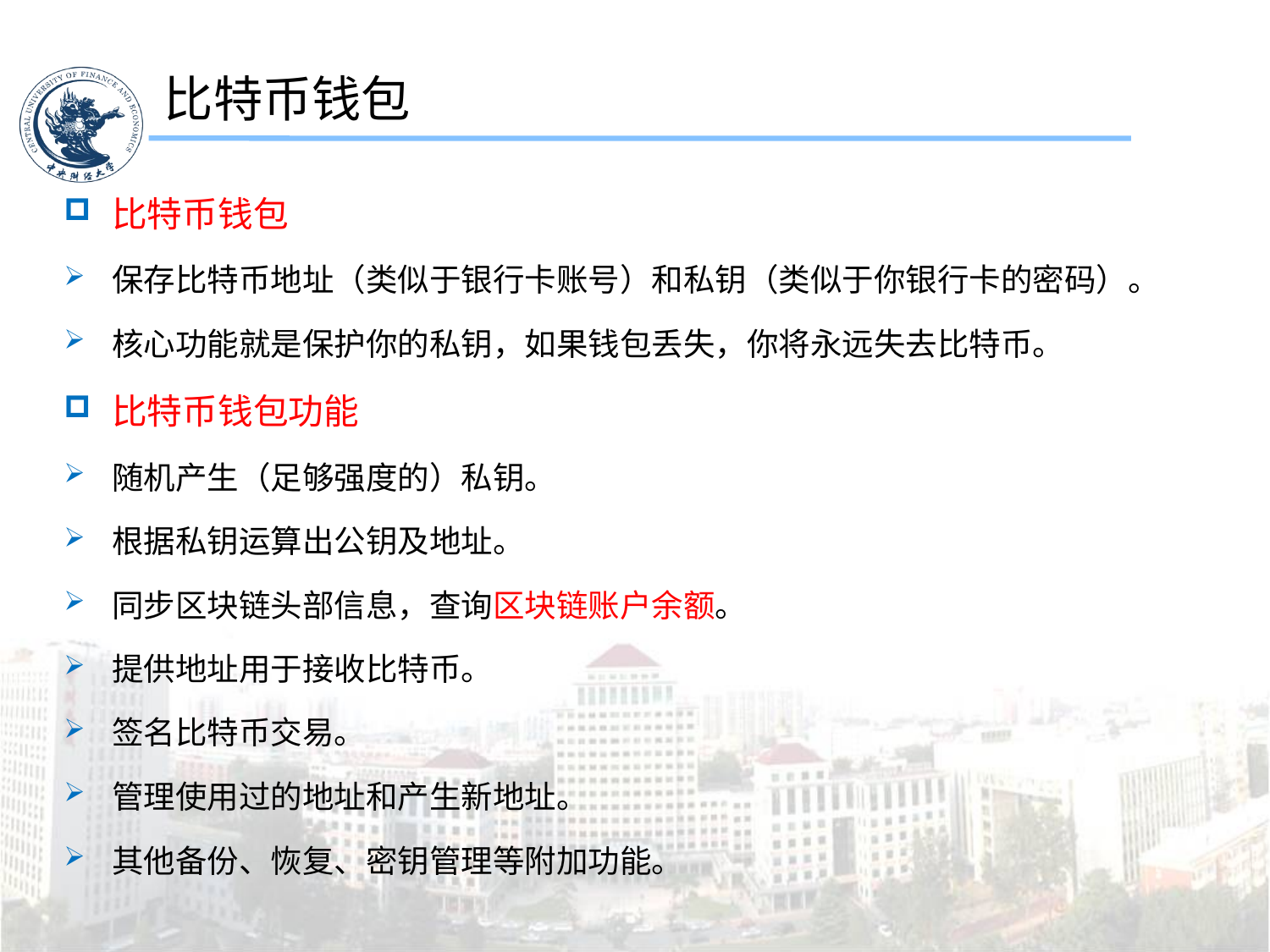

比特币钱包
比特币钱包
保存⽐特币地址（类似于银行卡账号）和私钥（类似于你银行卡的密码）。
核心功能就是保护你的私钥，如果钱包丢失，你将永远失去比特币。
比特币钱包功能
随机产生（足够强度的）私钥。
根据私钥运算出公钥及地址。
同步区块链头部信息，查询区块链账户余额。
提供地址用于接收比特币。
签名比特币交易。
管理使用过的地址和产生新地址。
其他备份、恢复、密钥管理等附加功能。